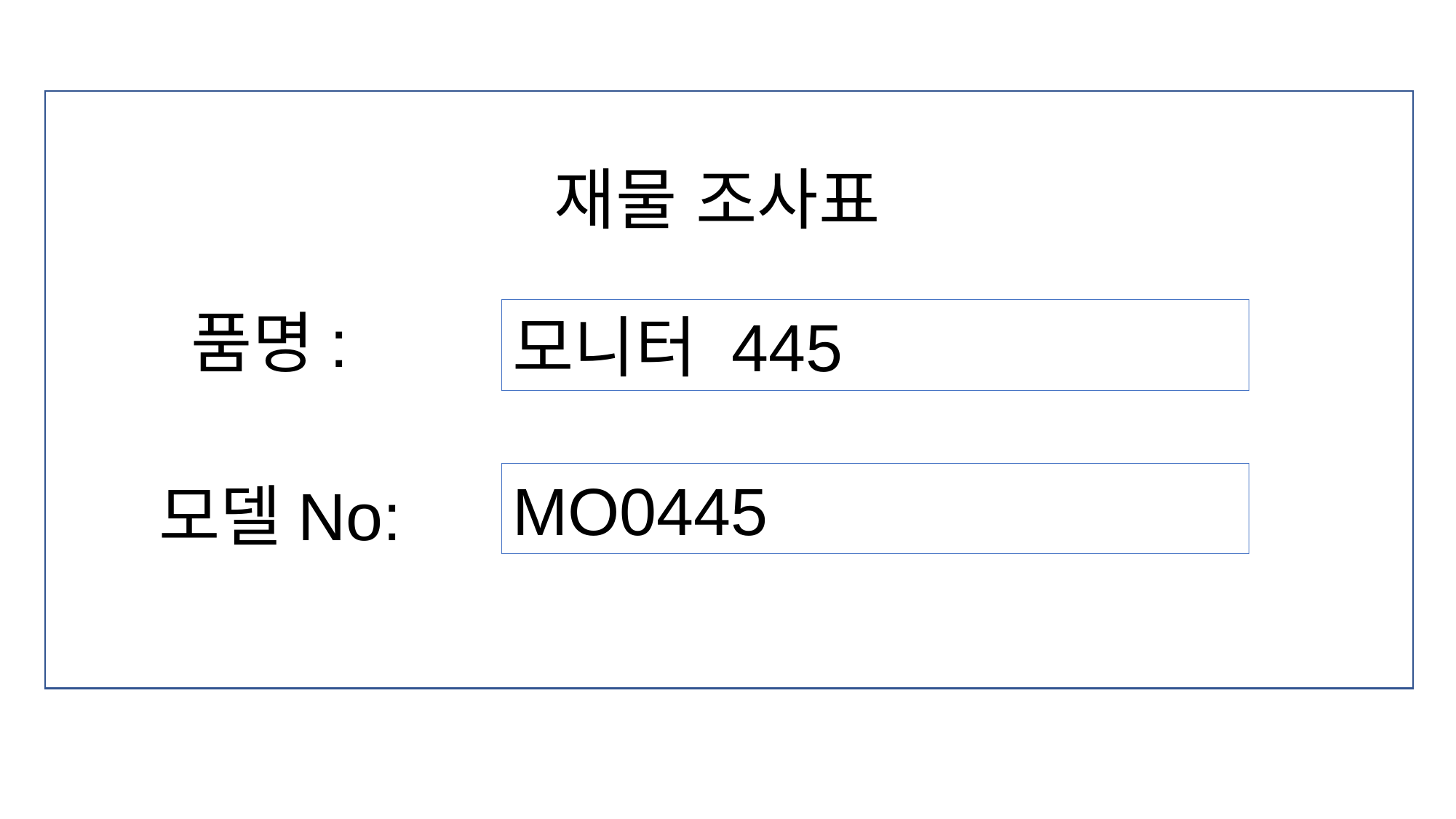

재물 조사표
품명:
모니터 445
MO0445
모델No: